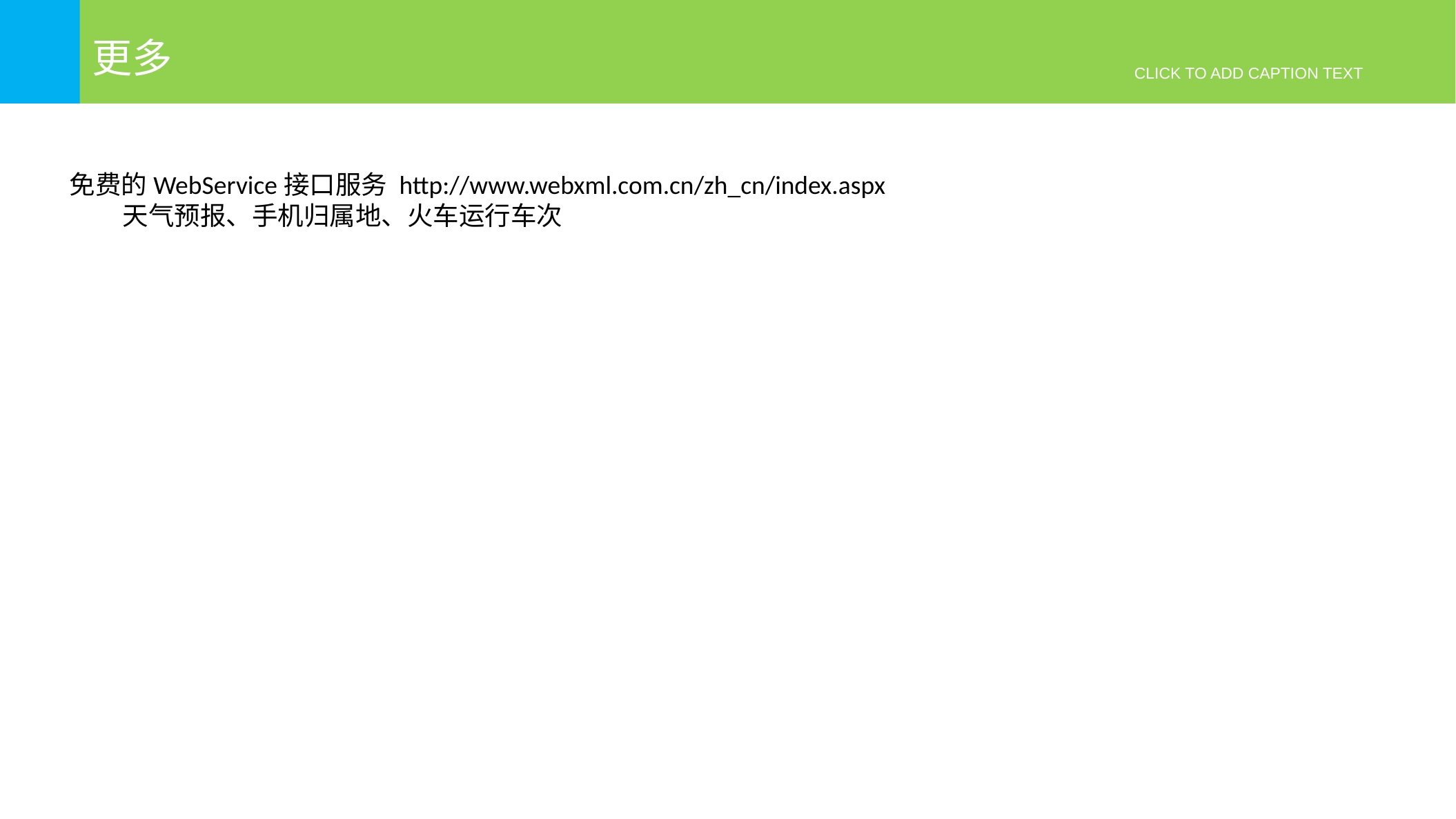

更多
CLICK TO ADD CAPTION TEXT
免费的WebService接口服务 http://www.webxml.com.cn/zh_cn/index.aspx
        天气预报、手机归属地、火车运行车次